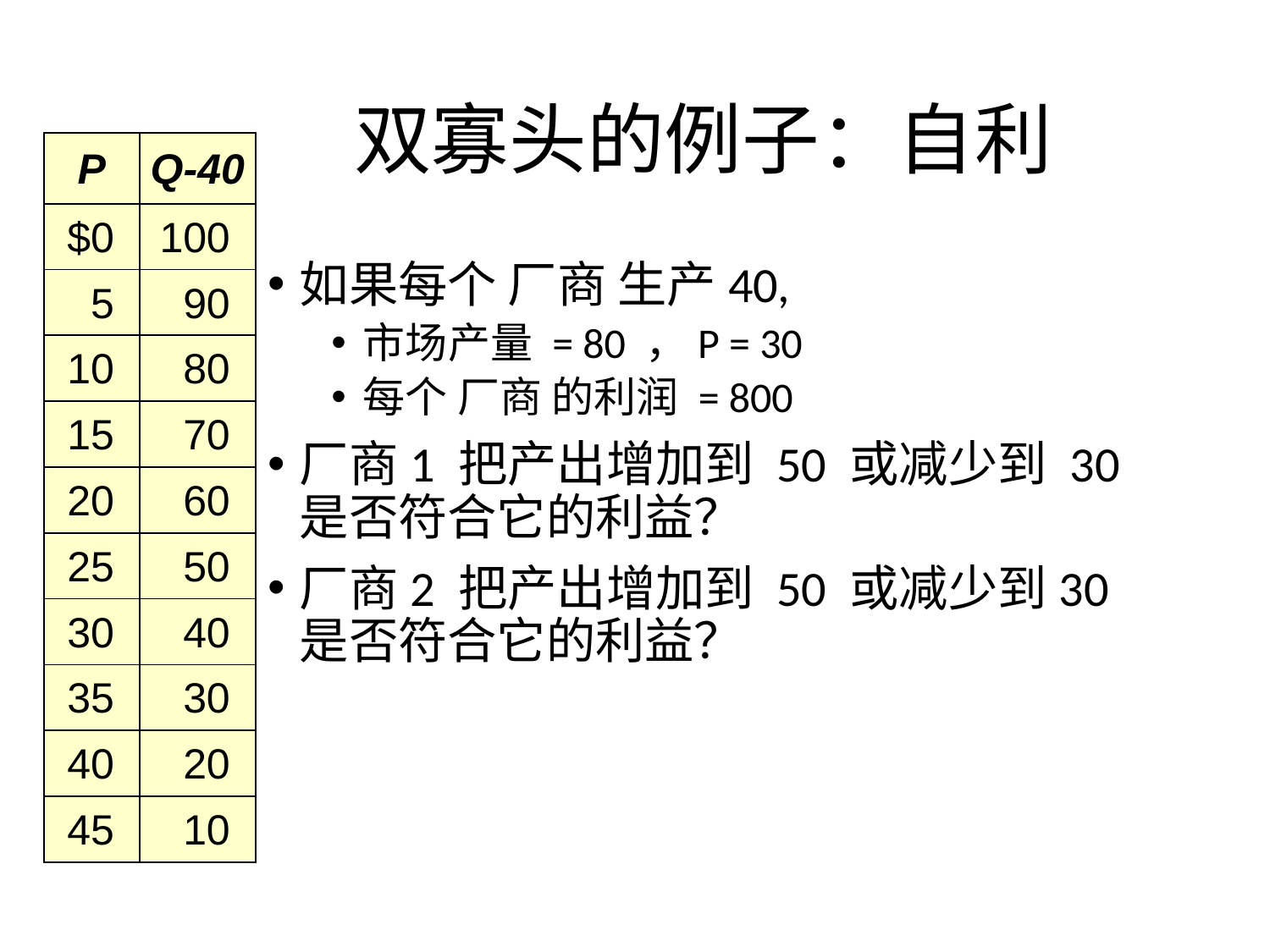

# 双寡头的例子：自利

| P | Q-40 |
| --- | --- |
| $0 | 100 |
| 5 | 90 |
| 10 | 80 |
| 15 | 70 |
| 20 | 60 |
| 25 | 50 |
| 30 | 40 |
| 35 | 30 |
| 40 | 20 |
| 45 | 10 |
如果每个 厂商 生产40,
市场产量 = 80 ，P = 30
每个 厂商 的利润 = 800
厂商1 把产出增加到 50 或减少到 30是否符合它的利益？
厂商2 把产出增加到 50 或减少到30是否符合它的利益？